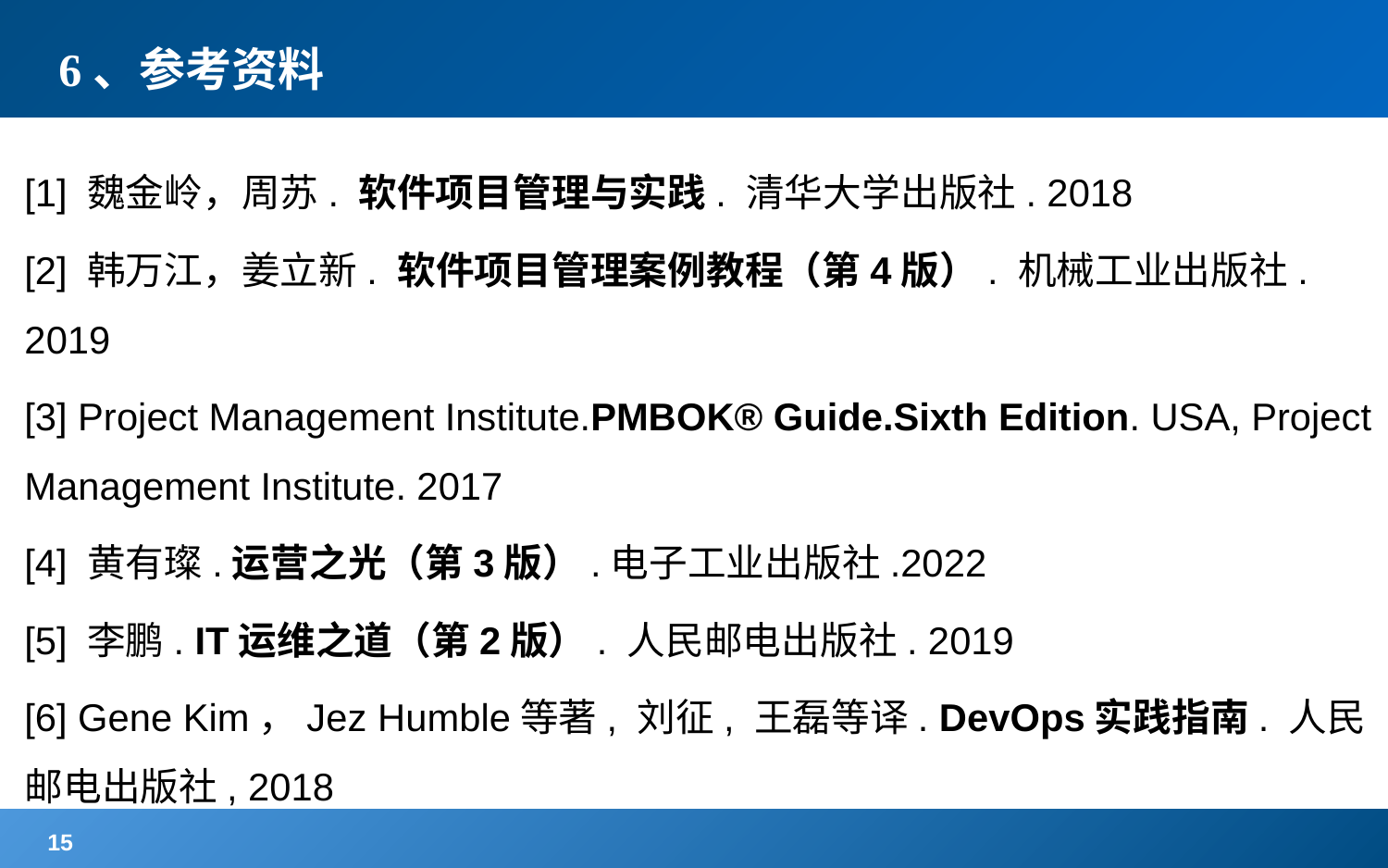

# 6、参考资料
[1] 魏金岭，周苏. 软件项目管理与实践. 清华大学出版社. 2018
[2] 韩万江，姜立新. 软件项目管理案例教程（第4版）. 机械工业出版社. 2019
[3] Project Management Institute.PMBOK® Guide.Sixth Edition. USA, Project Management Institute. 2017
[4] 黄有璨.运营之光（第3版）.电子工业出版社.2022
[5] 李鹏. IT运维之道（第2版）. 人民邮电出版社. 2019
[6] Gene Kim，Jez Humble等著, 刘征, 王磊等译. DevOps实践指南. 人民邮电出版社, 2018